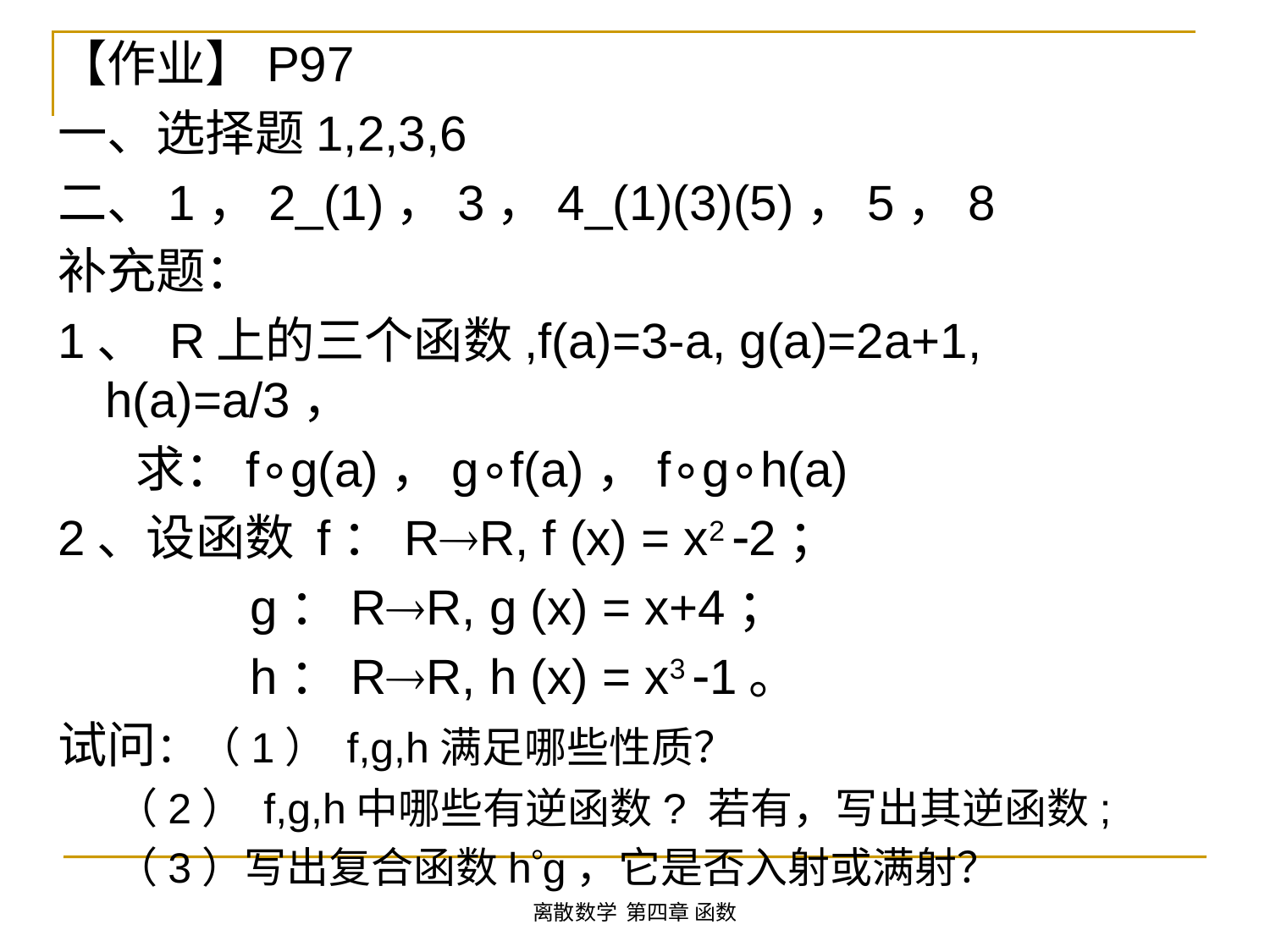

【作业】P97
一、选择题1,2,3,6
二、1，2_(1)，3，4_(1)(3)(5)，5，8
补充题：
1、 R上的三个函数,f(a)=3-a, g(a)=2a+1, h(a)=a/3，
      求：f∘g(a)，g∘f(a)，f∘g∘h(a)
2、设函数 f：R→R, f (x) = x2 −2；
              g：R→R, g (x) = x+4；
              h：R→R, h (x) = x3 −1。
试问：（1） f,g,h满足哪些性质？
     （2） f,g,h中哪些有逆函数? 若有，写出其逆函数;
     （3）写出复合函数h°g，它是否入射或满射？

27
离散数学  第四章 函数